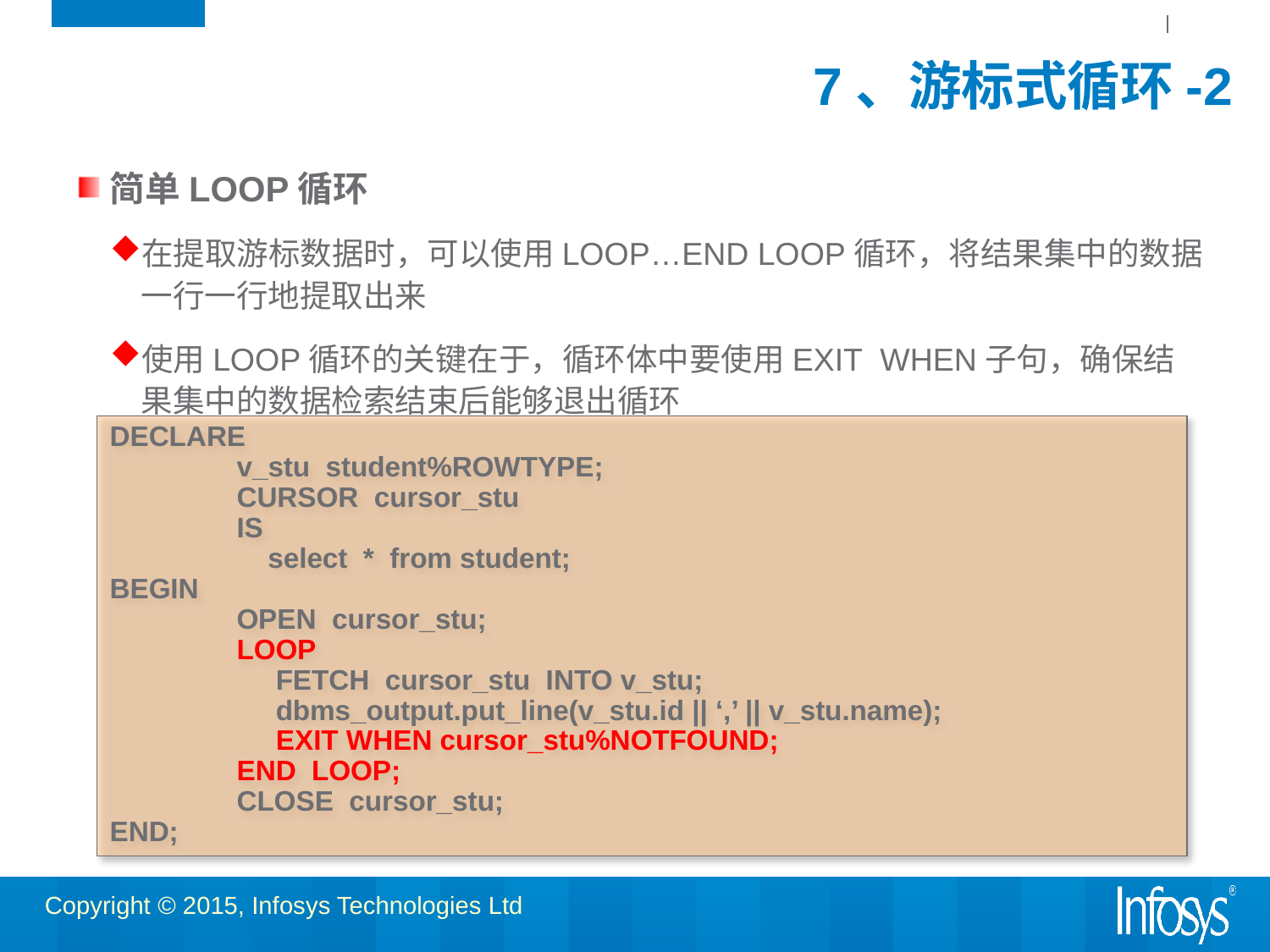

# 7、游标式循环-2
简单LOOP循环
在提取游标数据时，可以使用LOOP…END LOOP循环，将结果集中的数据一行一行地提取出来
使用LOOP循环的关键在于，循环体中要使用EXIT  WHEN子句，确保结果集中的数据检索结束后能够退出循环

DECLARE
	v_stu  student%ROWTYPE;
	CURSOR  cursor_stu
	IS
    select  *  from student;
BEGIN
	OPEN  cursor_stu;
	LOOP
	     FETCH  cursor_stu  INTO v_stu;
	     dbms_output.put_line(v_stu.id || ‘,’ || v_stu.name);
	     EXIT WHEN cursor_stu%NOTFOUND;
	END  LOOP;
	CLOSE  cursor_stu;
END;